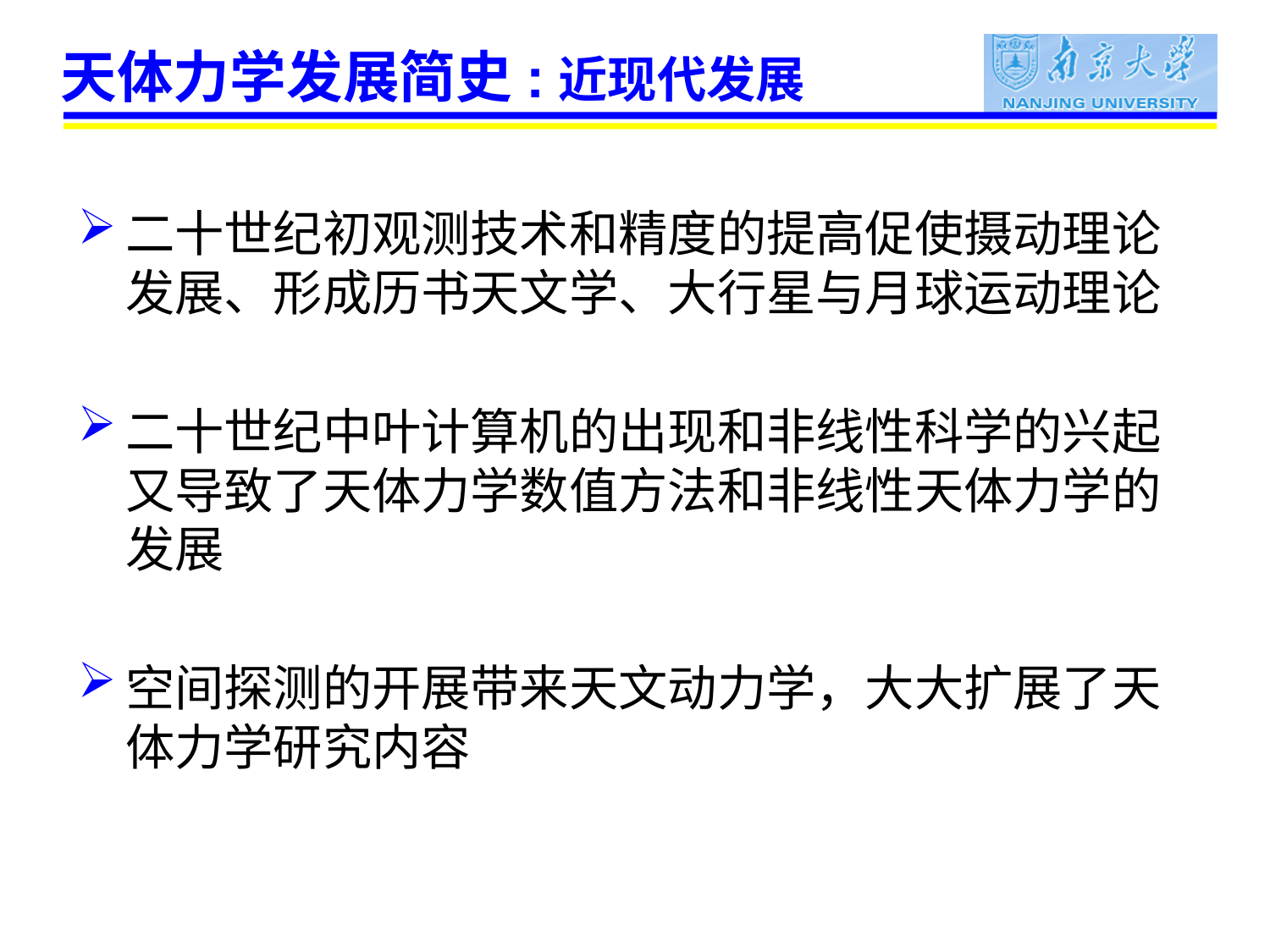

# 天体力学发展简史:近现代发展
二十世纪初观测技术和精度的提高促使摄动理论发展、形成历书天文学、大行星与月球运动理论

二十世纪中叶计算机的出现和非线性科学的兴起又导致了天体力学数值方法和非线性天体力学的发展

空间探测的开展带来天文动力学，大大扩展了天体力学研究内容